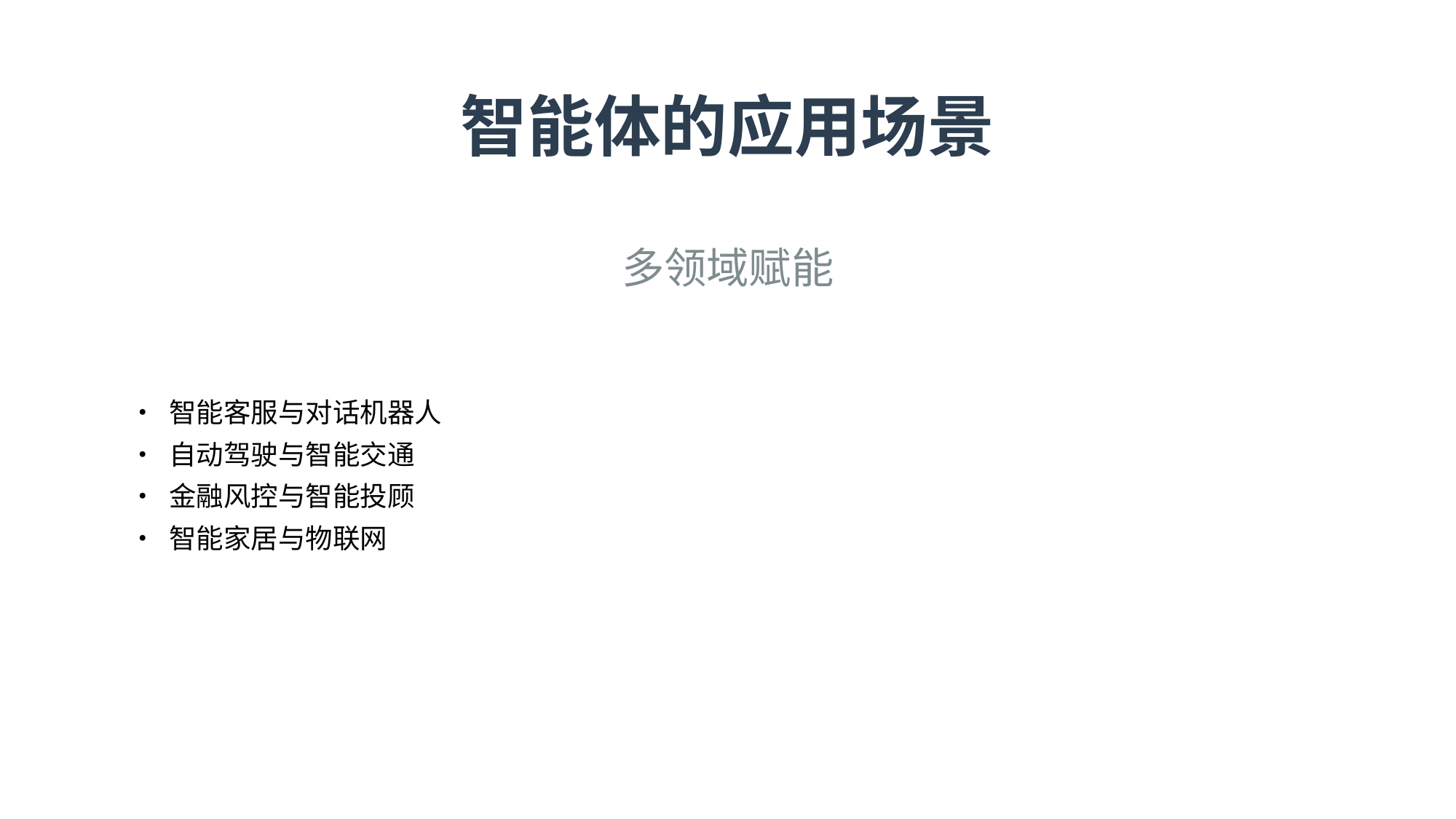

智能体的应用场景
多领域赋能
• 智能客服与对话机器人
• 自动驾驶与智能交通
• 金融风控与智能投顾
• 智能家居与物联网